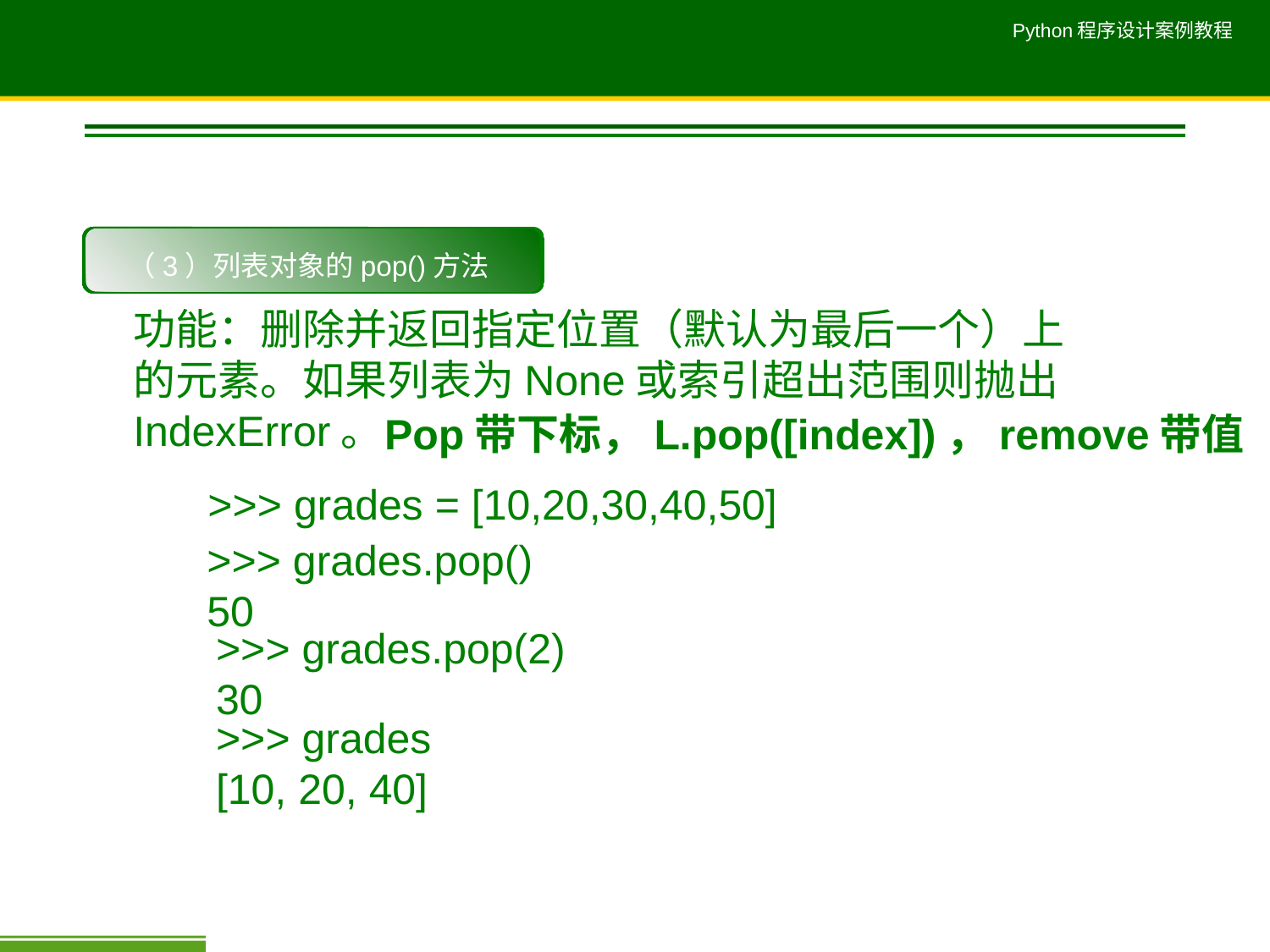

4.删除列表（元素）

（3）列表对象的pop()方法
功能：删除并返回指定位置（默认为最后一个）上的元素。如果列表为None或索引超出范围则抛出IndexError。
Pop带下标，L.pop([index])，remove带值
>>> grades = [10,20,30,40,50]
>>> grades.pop()
50
>>> grades.pop(2)
30
>>> grades
[10, 20, 40]